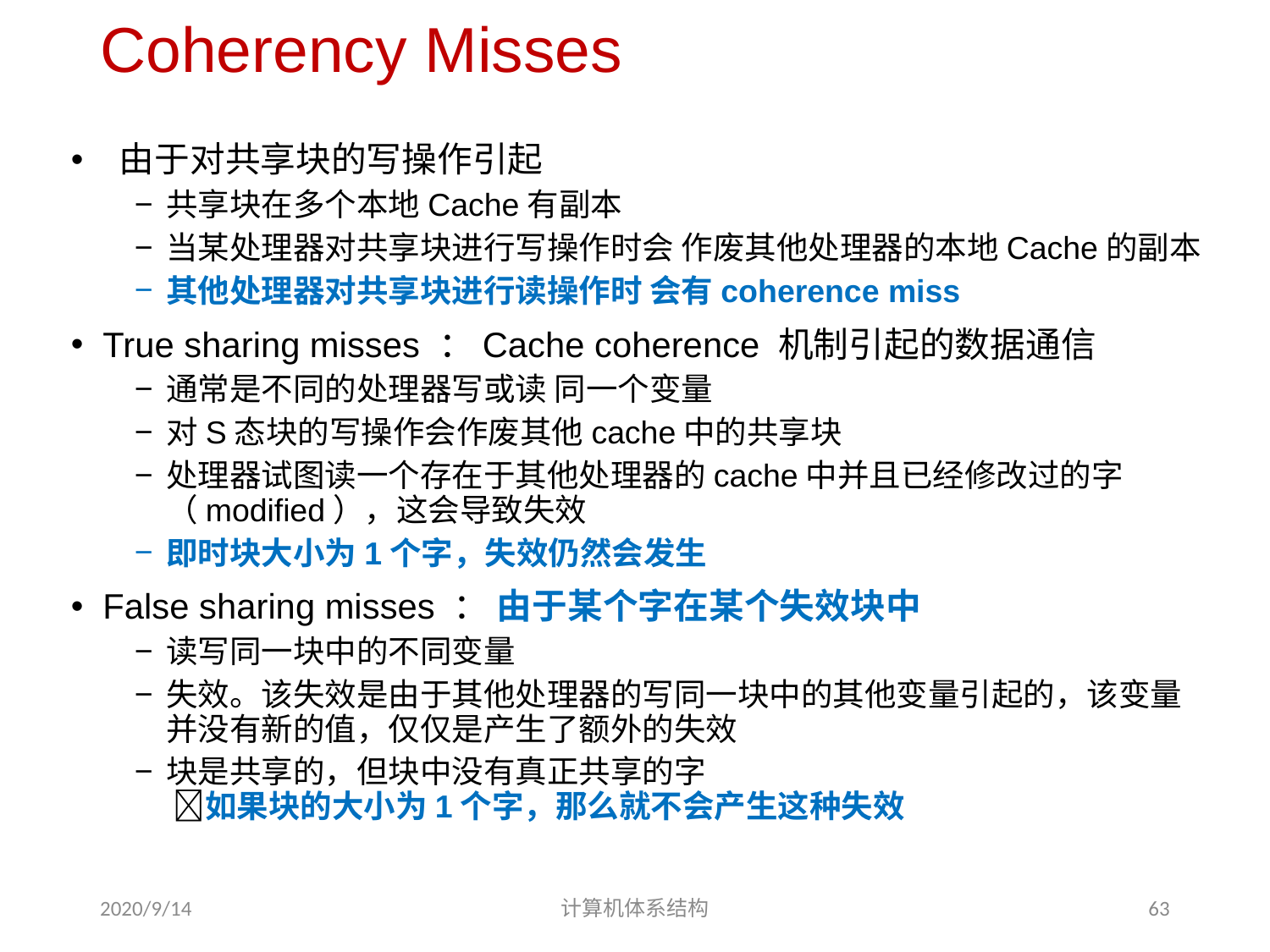

# Coherency Misses
 由于对共享块的写操作引起
共享块在多个本地Cache有副本
当某处理器对共享块进行写操作时会 作废其他处理器的本地Cache的副本
其他处理器对共享块进行读操作时 会有coherence miss
True sharing misses ：Cache coherence 机制引起的数据通信
通常是不同的处理器写或读 同一个变量
对S态块的写操作会作废其他cache中的共享块
处理器试图读一个存在于其他处理器的cache中并且已经修改过的字（modified），这会导致失效
即时块大小为1个字，失效仍然会发生
False sharing misses ： 由于某个字在某个失效块中
读写同一块中的不同变量
失效。该失效是由于其他处理器的写同一块中的其他变量引起的，该变量并没有新的值，仅仅是产生了额外的失效
块是共享的，但块中没有真正共享的字
 ⇒如果块的大小为1个字，那么就不会产生这种失效
2020/9/14
计算机体系结构
63